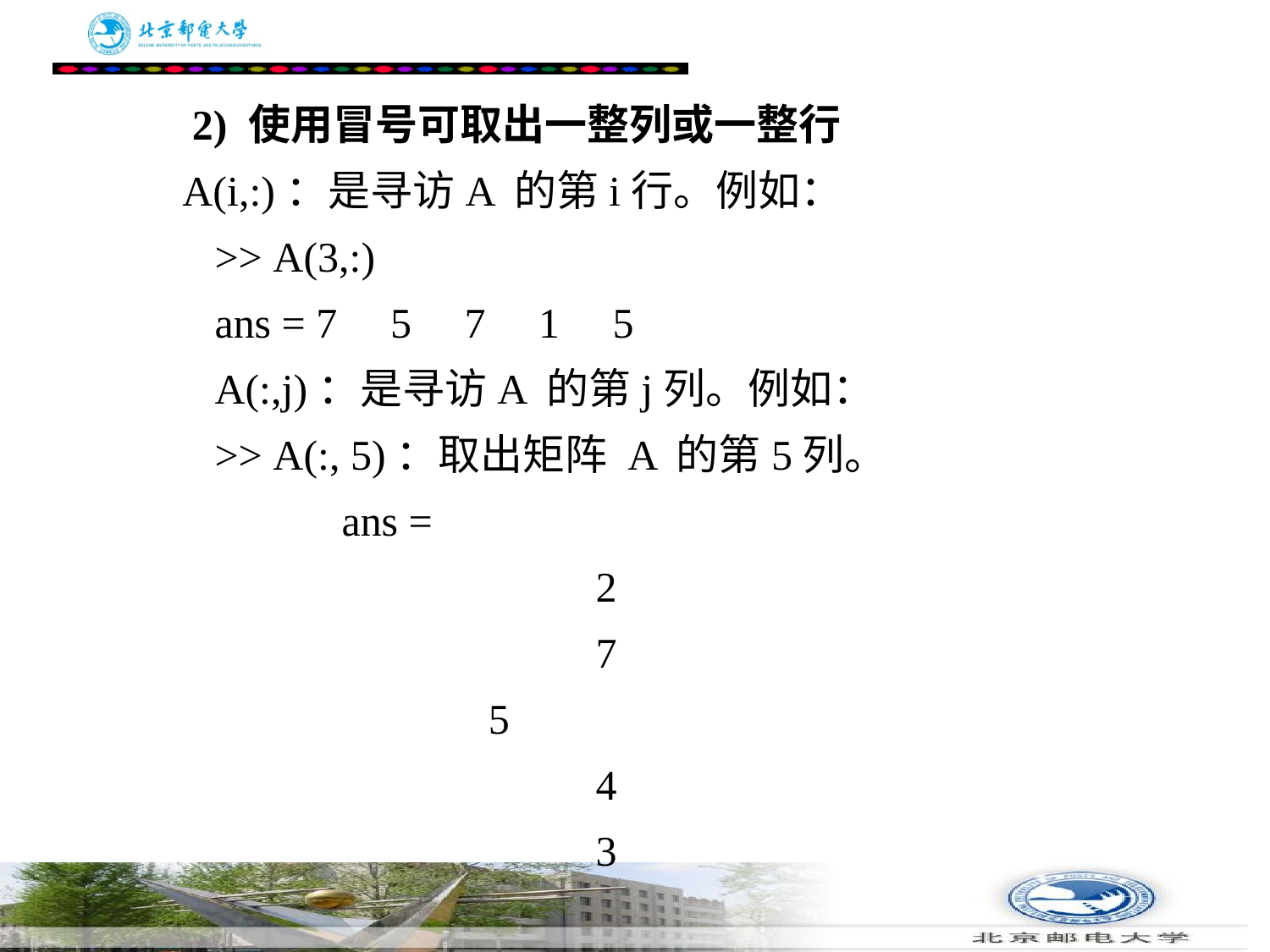

# 2) 使用冒号可取出一整列或一整行 　　A(i,:)：是寻访A 的第i行。例如： 　　	>> A(3,:) 　　	ans = 7     5     7     1     5 　　	A(:,j)：是寻访A 的第j列。例如： 　　	>> A(:, 5)：取出矩阵 A 的第5列。 　　		ans = 　　     			2 　　     			7 　　    			 5 　　     			4 　　     			3